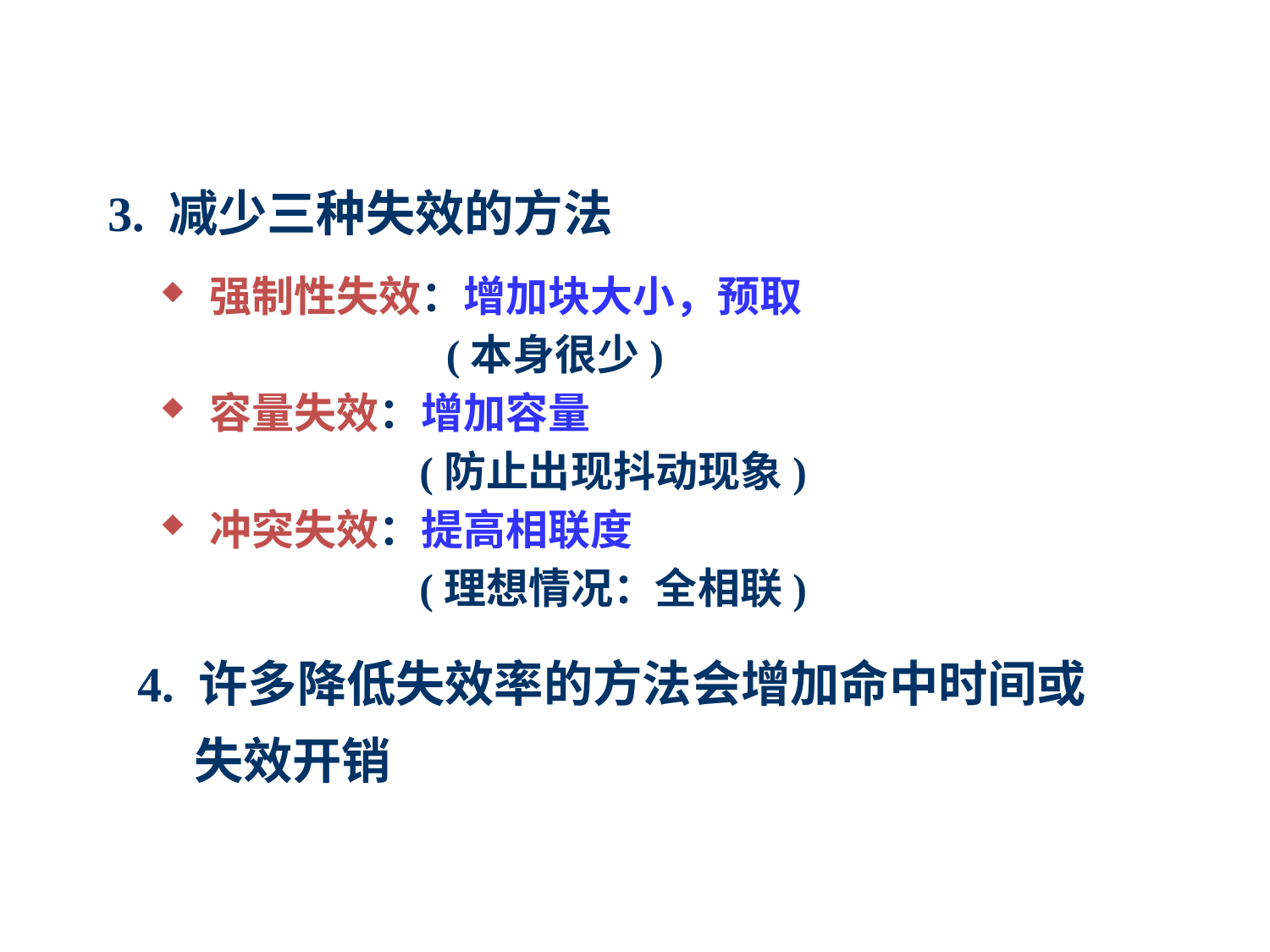

3. 减少三种失效的方法
 强制性失效：增加块大小，预取
                           (本身很少)
 容量失效：增加容量
                       (防止出现抖动现象)
 冲突失效：提高相联度
                       (理想情况：全相联)
4. 许多降低失效率的方法会增加命中时间或
    失效开销